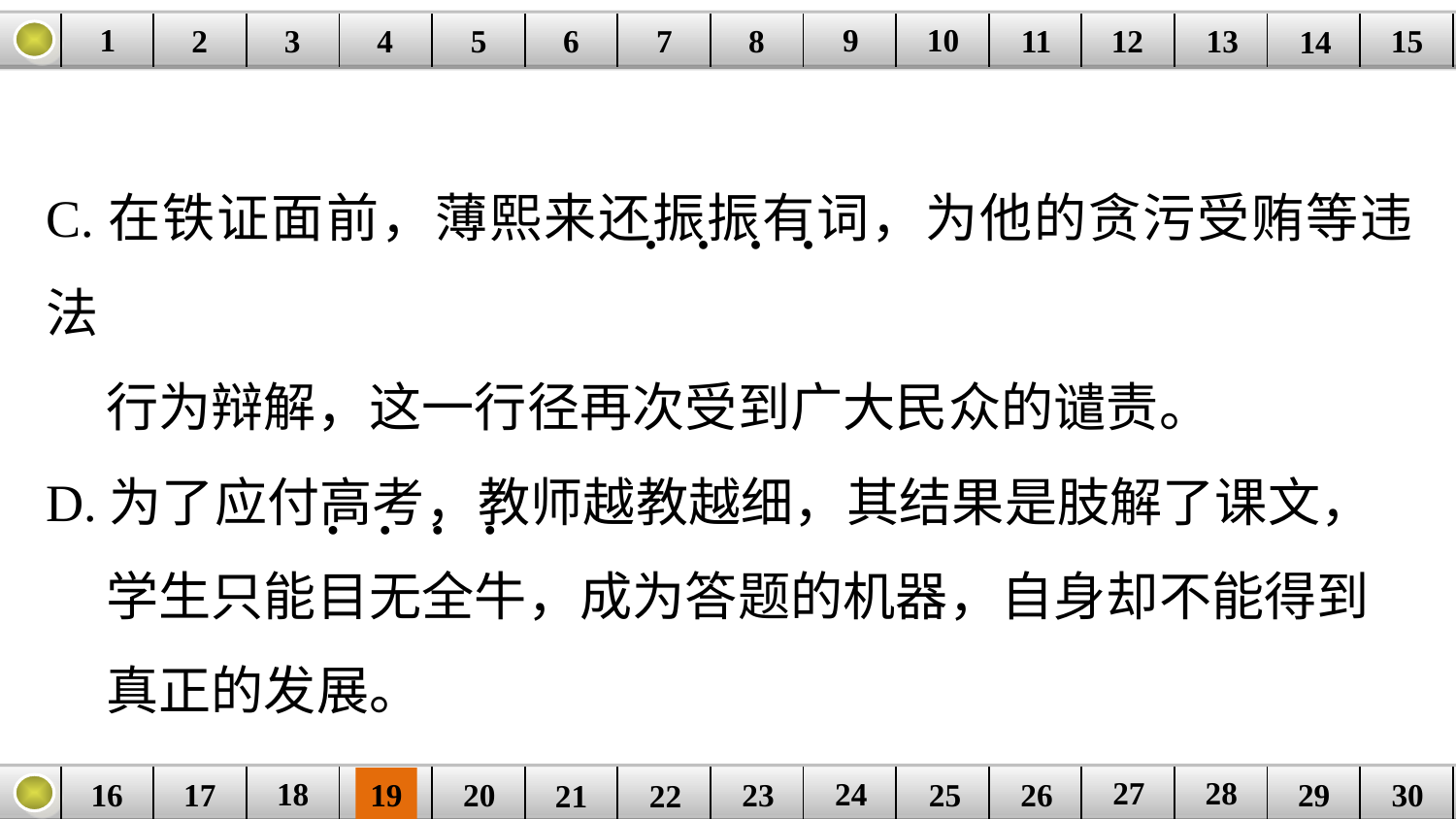

9
10
1
3
4
5
6
8
11
2
12
15
|  |  |  |  |  |  |  |  |  |  |  |  |  |  |  |
| --- | --- | --- | --- | --- | --- | --- | --- | --- | --- | --- | --- | --- | --- | --- |
7
13
14

C.在铁证面前，薄熙来还振振有词，为他的贪污受贿等违法
    行为辩解，这一行径再次受到广大民众的谴责。
D.为了应付高考，教师越教越细，其结果是肢解了课文，
    学生只能目无全牛，成为答题的机器，自身却不能得到
    真正的发展。
.   .   .   .
.   .   .   .

27
28
18
24
16
25
26
30
|  |  |  |  |  |  |  |  |  |  |  |  |  |  |  |
| --- | --- | --- | --- | --- | --- | --- | --- | --- | --- | --- | --- | --- | --- | --- |
23
17
19
20
29
21
22